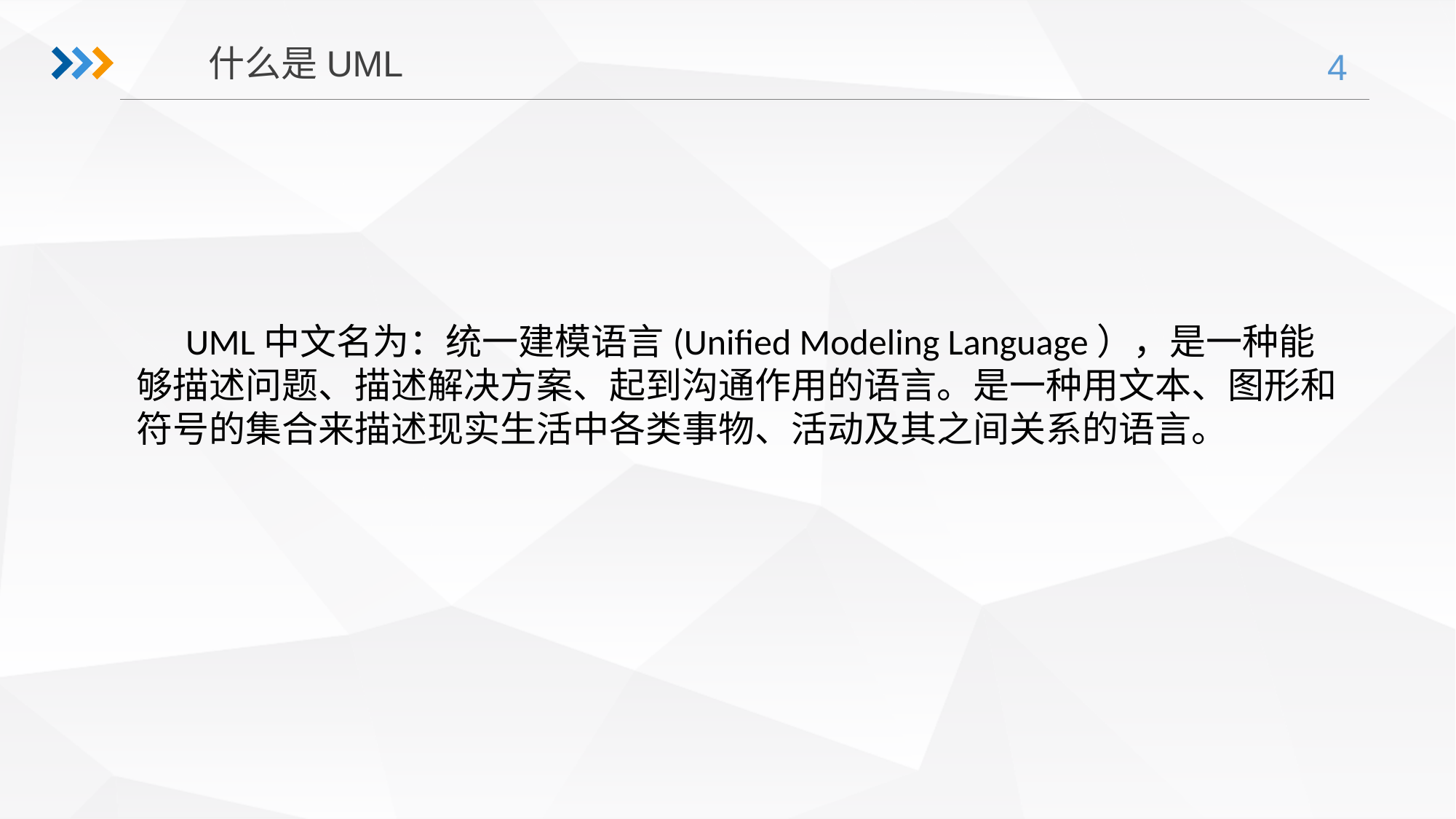

什么是UML
      UML中文名为：统一建模语言(Unified Modeling Language），是一种能够描述问题、描述解决方案、起到沟通作用的语言。是一种用文本、图形和符号的集合来描述现实生活中各类事物、活动及其之间关系的语言。